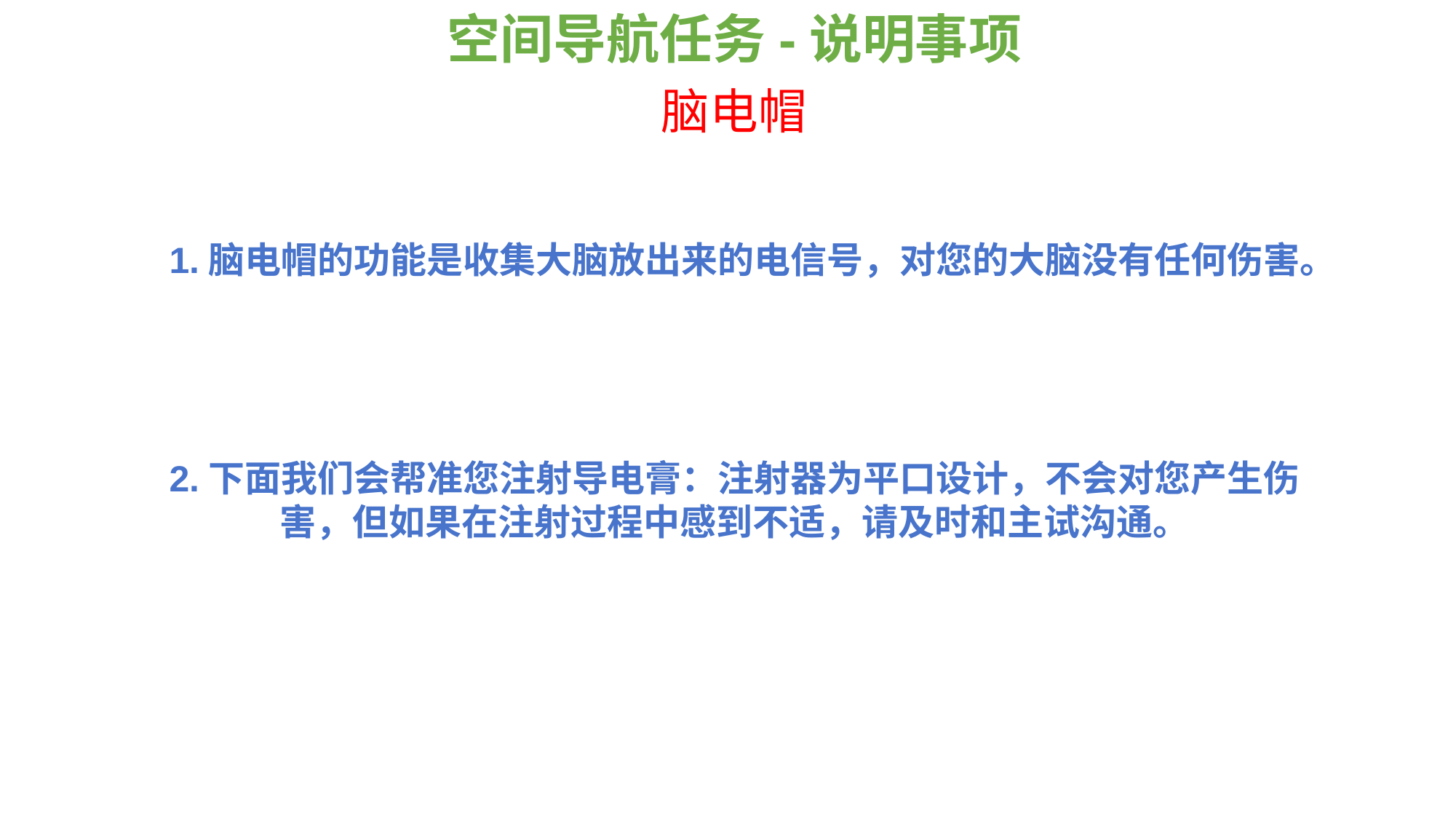

空间导航任务-说明事项
脑电帽
1.脑电帽的功能是收集大脑放出来的电信号，对您的大脑没有任何伤害。

2.下面我们会帮准您注射导电膏：注射器为平口设计，不会对您产生伤害，但如果在注射过程中感到不适，请及时和主试沟通。